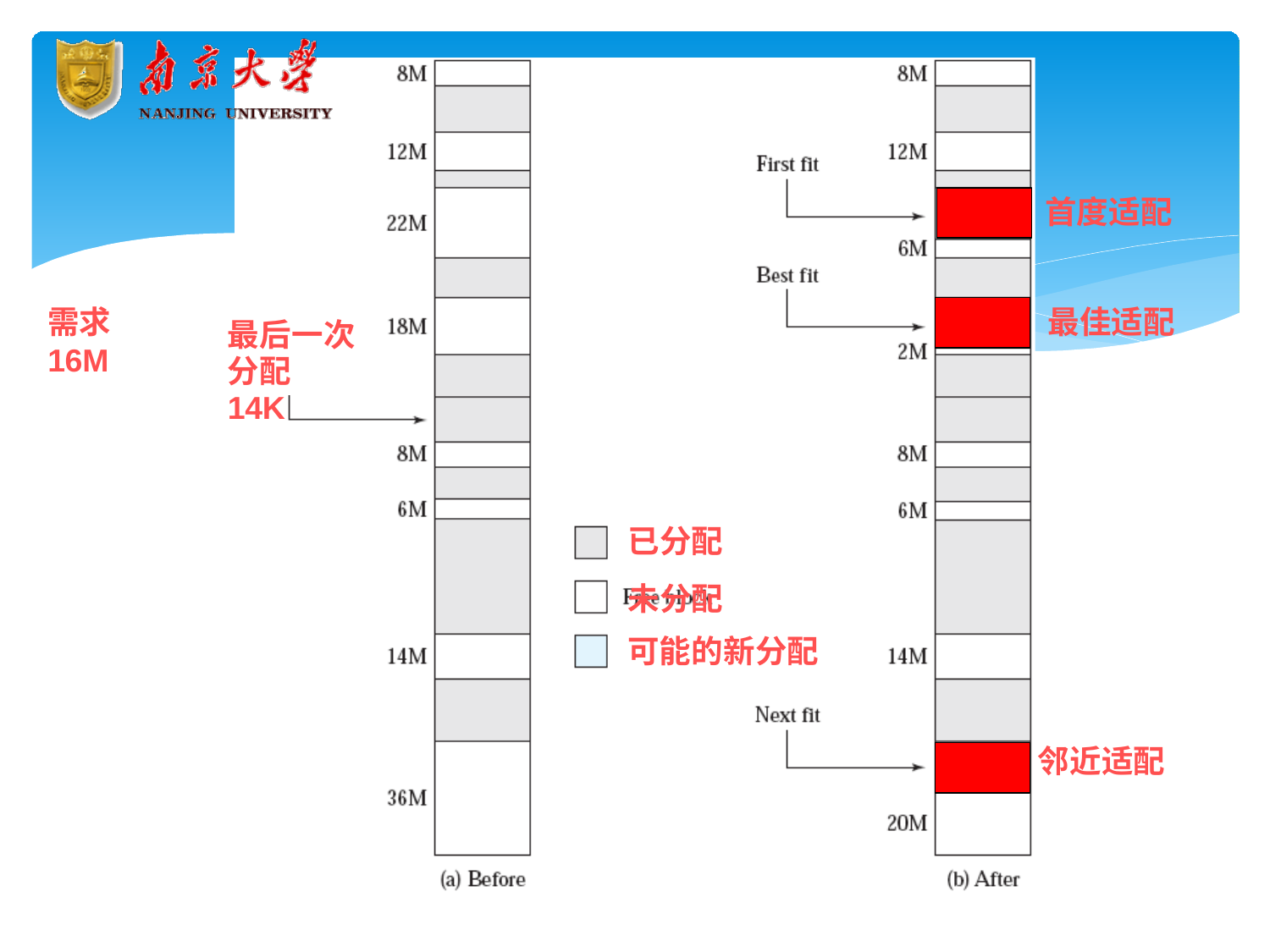

首度适配

需求16M
最佳适配

最后一次 分配14K
已分配
未分配
可能的新分配
邻近适配